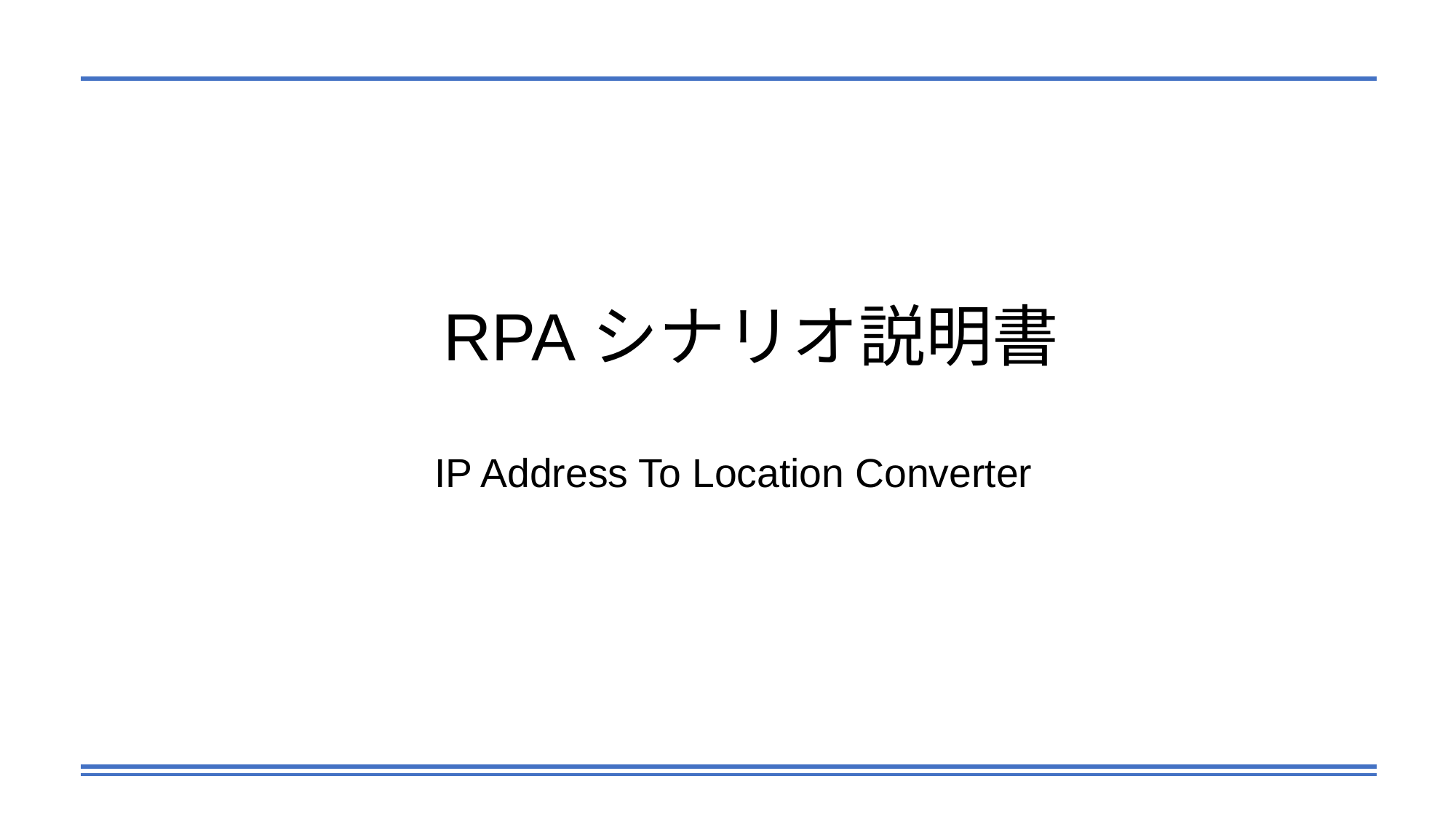

# RPAシナリオ説明書
IP Address To Location Converter